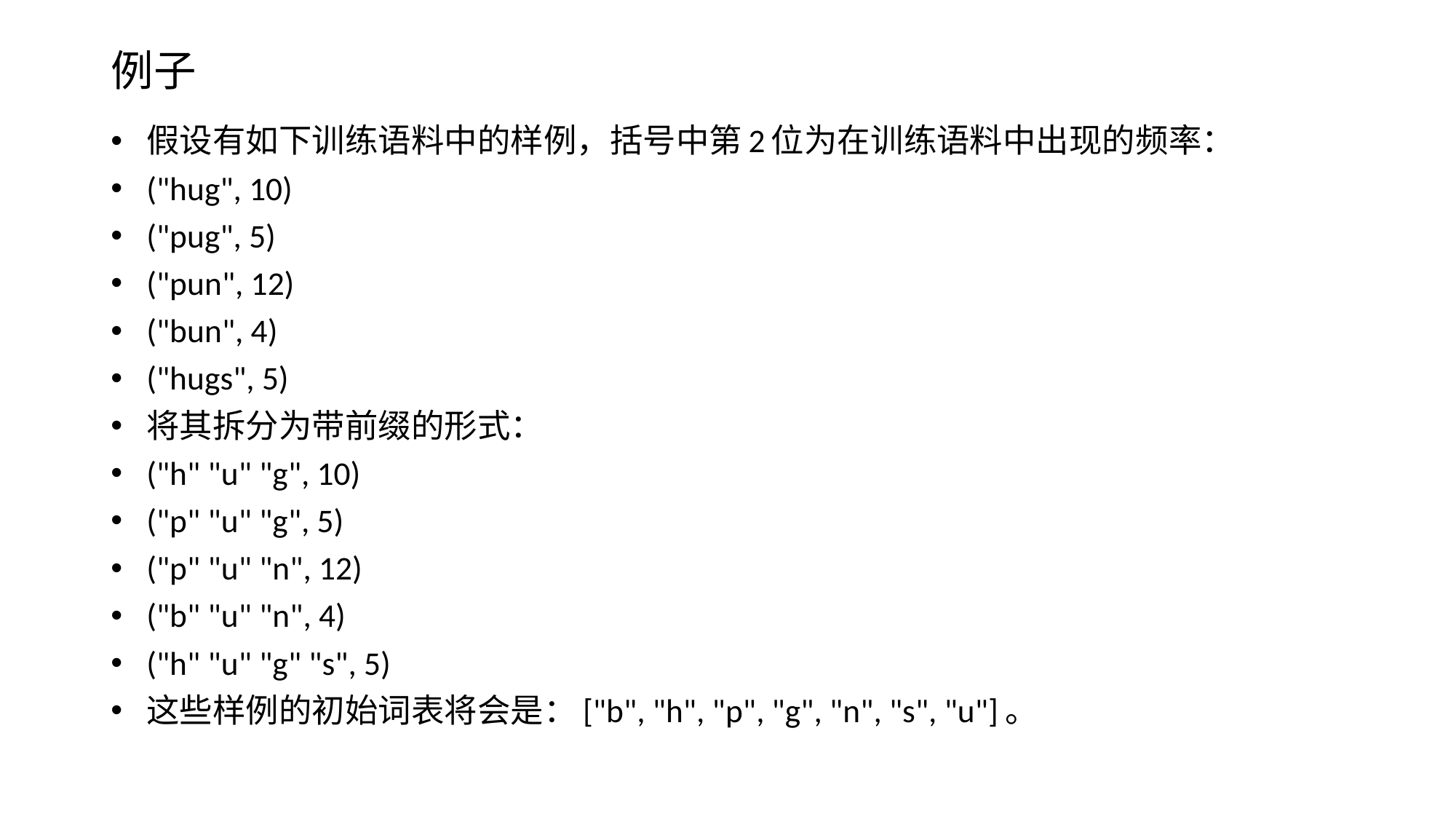

# 例子
假设有如下训练语料中的样例，括号中第2位为在训练语料中出现的频率：
("hug", 10)
("pug", 5)
("pun", 12)
("bun", 4)
("hugs", 5)
将其拆分为带前缀的形式：
("h" "u" "g", 10)
("p" "u" "g", 5)
("p" "u" "n", 12)
("b" "u" "n", 4)
("h" "u" "g" "s", 5)
这些样例的初始词表将会是：["b", "h", "p", "g", "n", "s", "u"]。